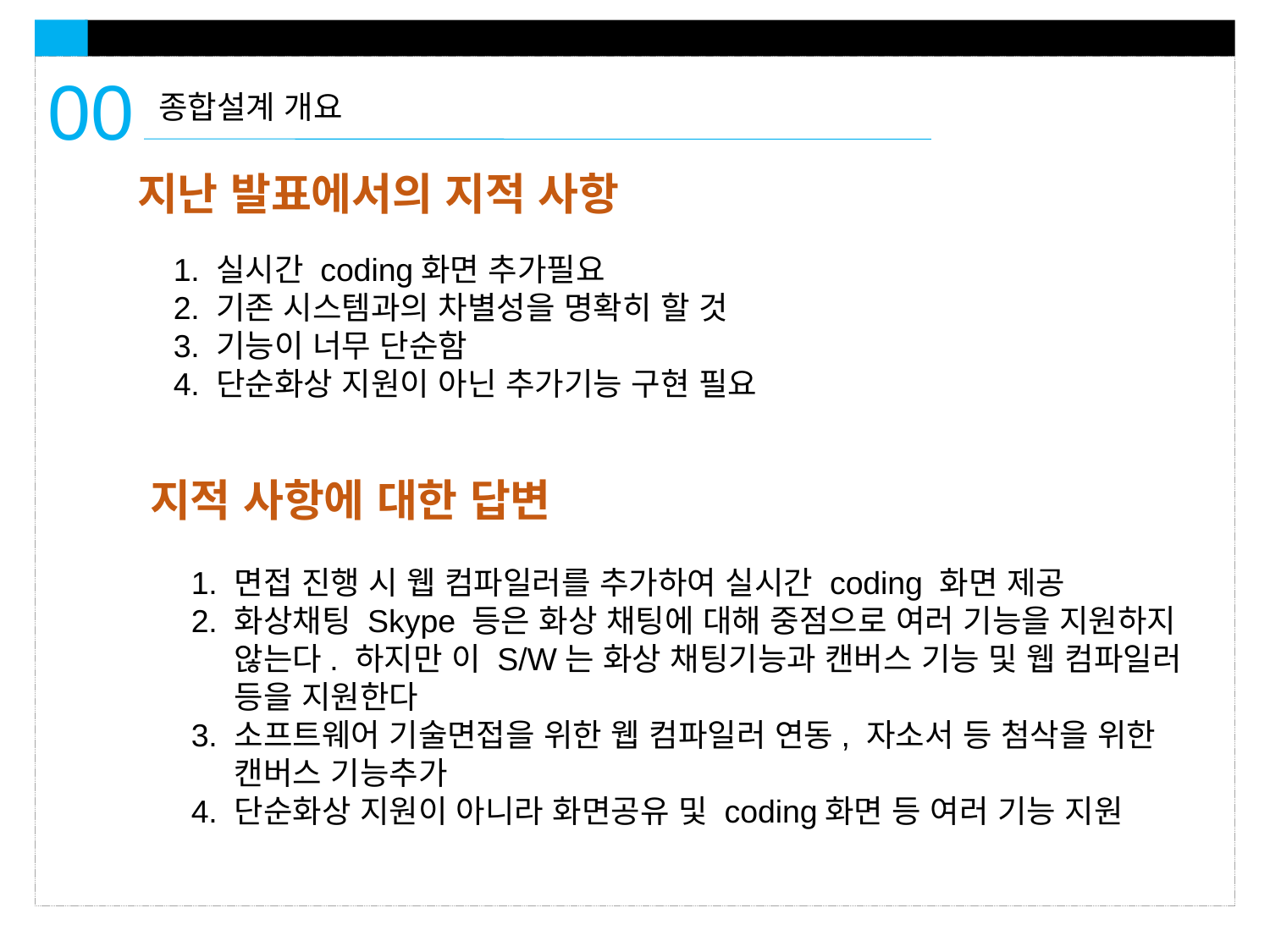

00

종합설계 개요

지난 발표에서의 지적 사항
1. 실시간 coding화면 추가필요
2. 기존 시스템과의 차별성을 명확히 할 것
3. 기능이 너무 단순함
4. 단순화상 지원이 아닌 추가기능 구현 필요

지적 사항에 대한 답변
1. 면접 진행 시 웹 컴파일러를 추가하여 실시간 coding 화면 제공
2. 화상채팅 Skype 등은 화상 채팅에 대해 중점으로 여러 기능을 지원하지
    않는다. 하지만 이 S/W는 화상 채팅기능과 캔버스 기능 및 웹 컴파일러
    등을 지원한다
3. 소프트웨어 기술면접을 위한 웹 컴파일러 연동, 자소서 등 첨삭을 위한
    캔버스 기능추가
4. 단순화상 지원이 아니라 화면공유 및 coding화면 등 여러 기능 지원